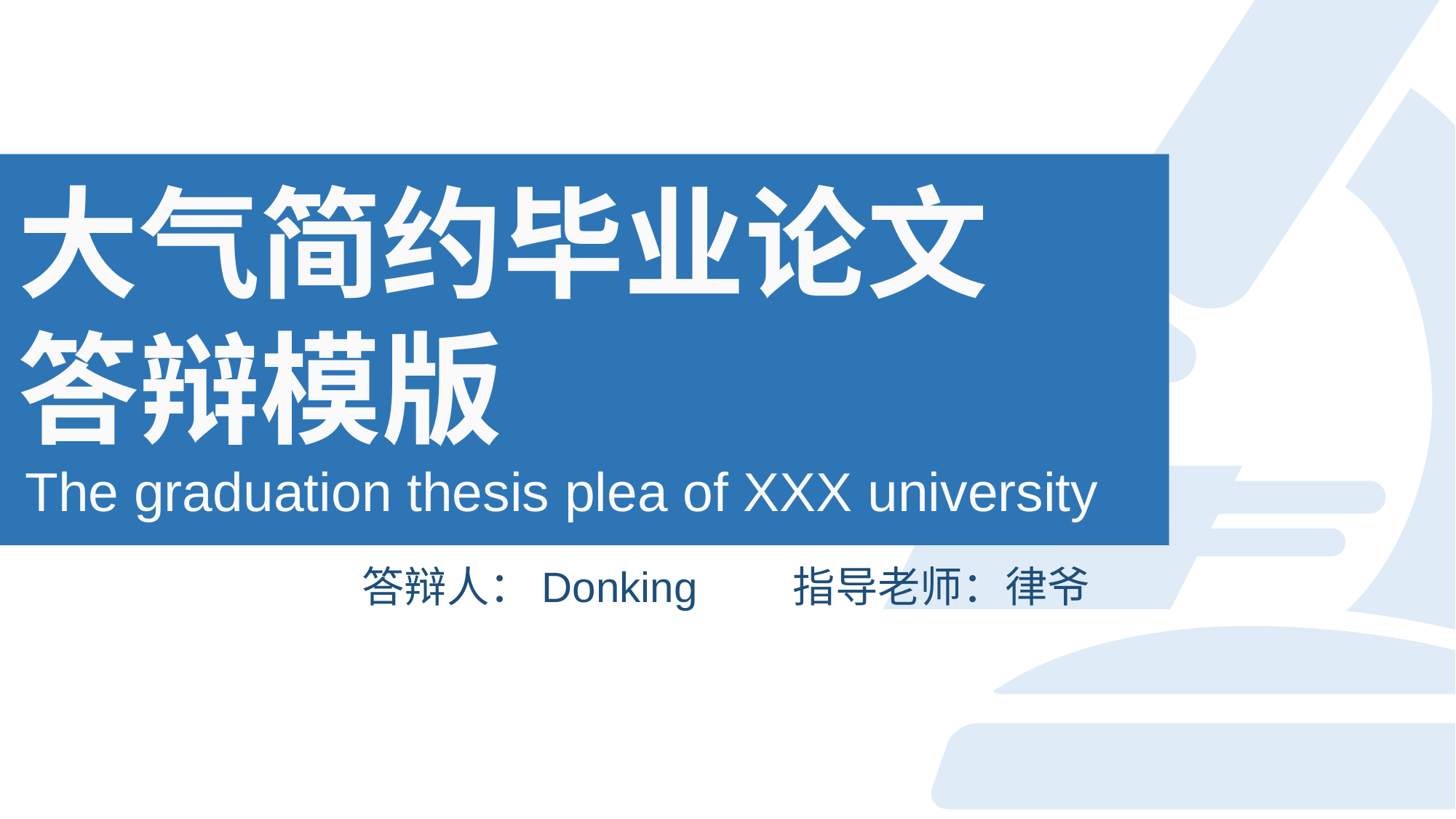

大气简约毕业论文
答辩模版
The graduation thesis plea of XXX university
答辩人：Donking
指导老师：律爷